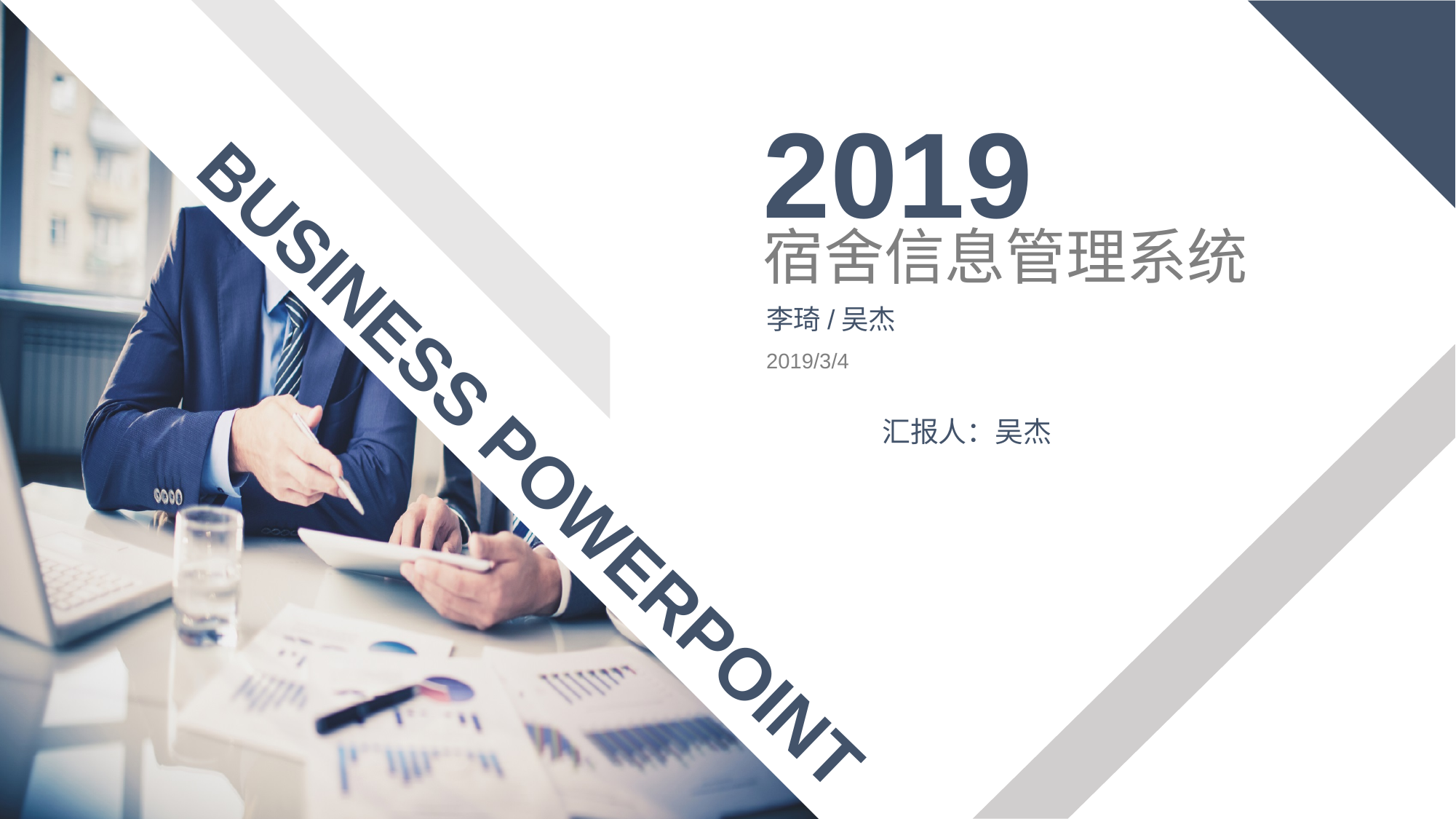

2019
宿舍信息管理系统
李琦/吴杰

2019/3/4
汇报人：吴杰
BUSINESS POWERPOINT